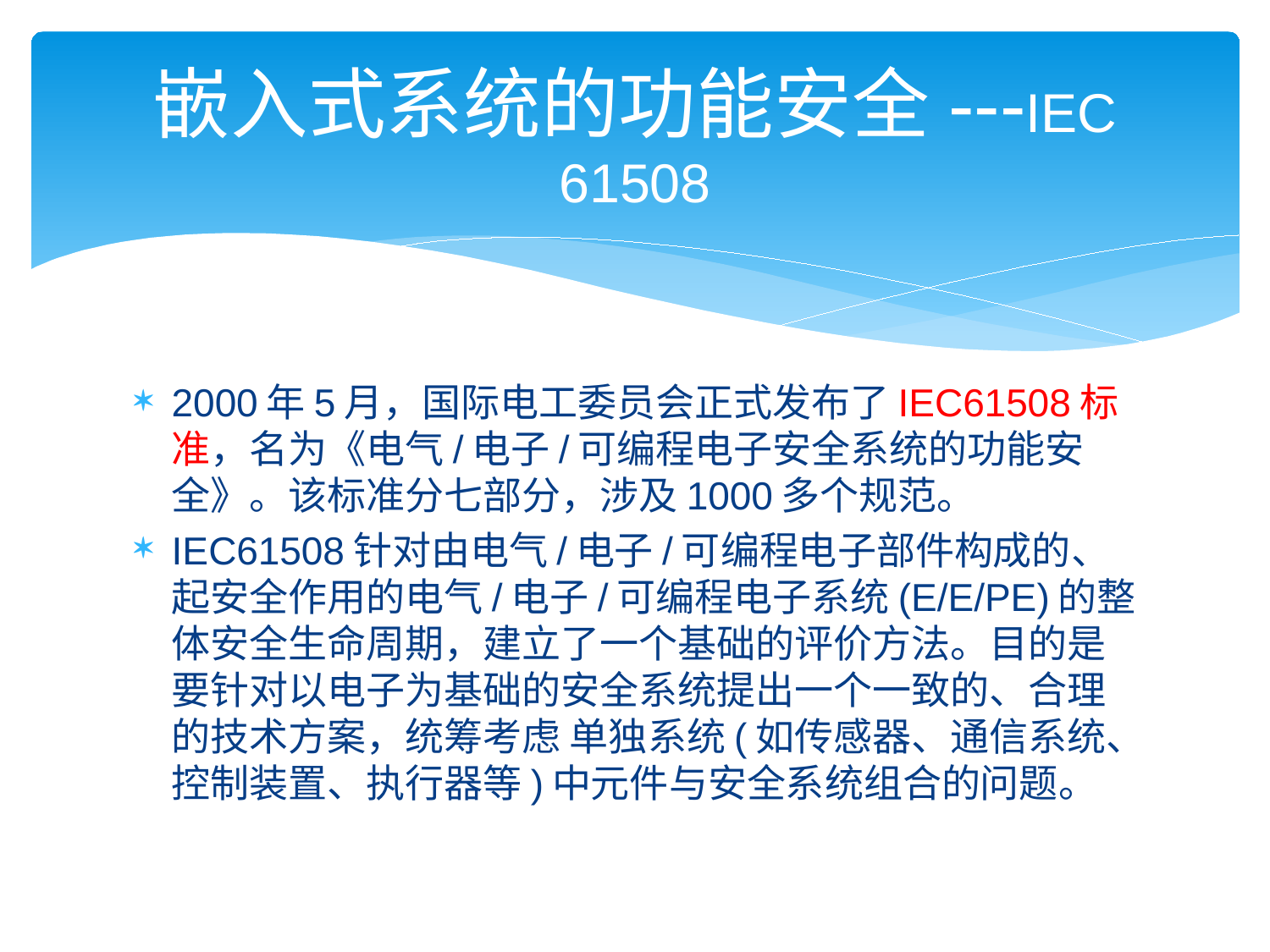

# 嵌入式系统的功能安全---IEC 61508
2000年5月，国际电工委员会正式发布了IEC61508标准，名为《电气/电子/可编程电子安全系统的功能安全》。该标准分七部分，涉及1000多个规范。
IEC61508针对由电气/电子/可编程电子部件构成的、起安全作用的电气/电子/可编程电子系统(E/E/PE)的整体安全生命周期，建立了一个基础的评价方法。目的是要针对以电子为基础的安全系统提出一个一致的、合理的技术方案，统筹考虑 单独系统(如传感器、通信系统、控制装置、执行器等)中元件与安全系统组合的问题。